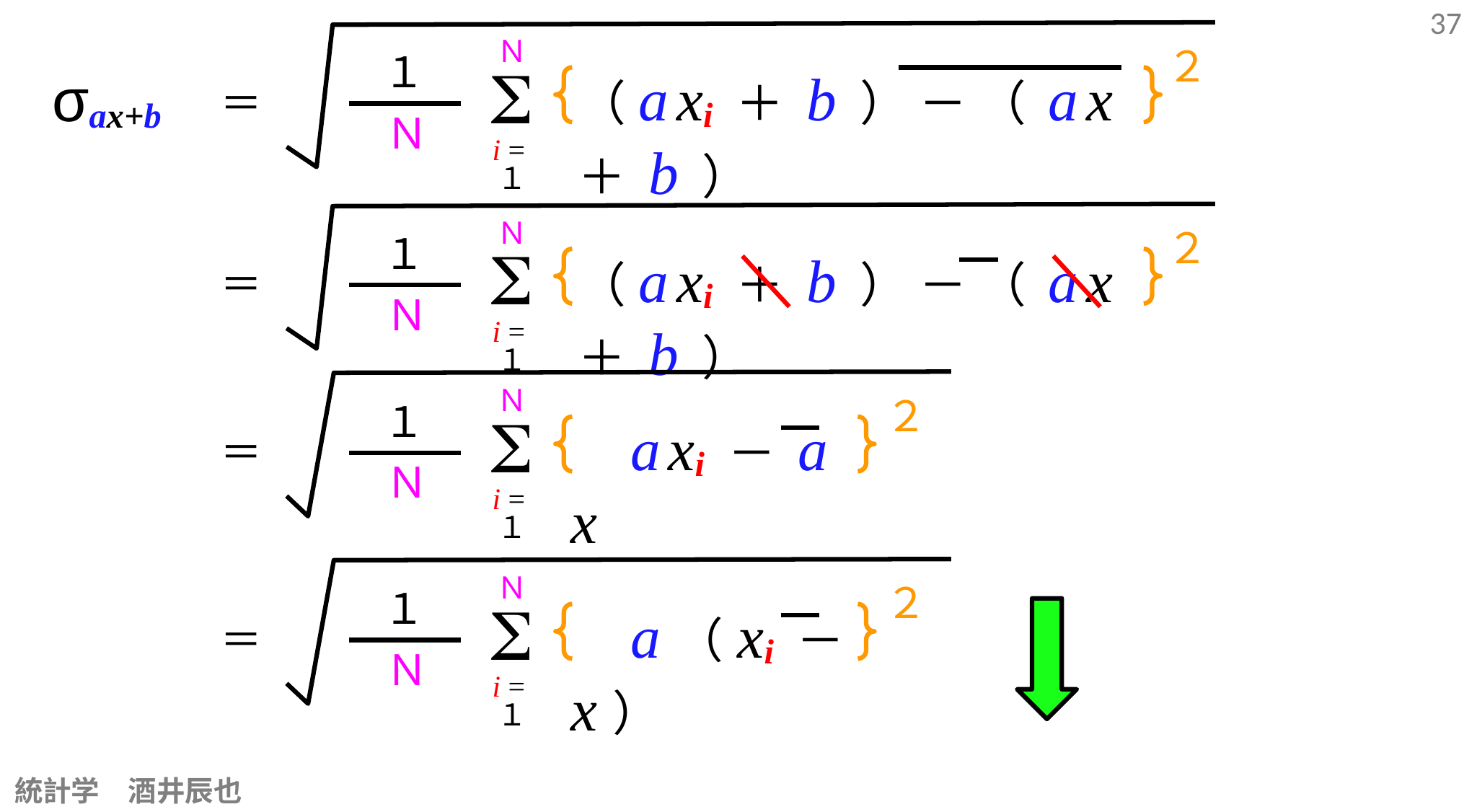

37

Ｎ
Σ
i =１
２
１
（ a xi ＋ b ） － （ a x ＋ b ）
σax+b

＝
Ｎ

Ｎ
Σ
i =１
２
１
（ a xi ＋ b ） － （ a x ＋ b ）

＝
Ｎ

Ｎ
Σ
i =１
２
１
　a xi － a x

＝
Ｎ

Ｎ
Σ
i =１
２
１
　a （ xi －  x ）

＝
Ｎ
統計学　酒井辰也